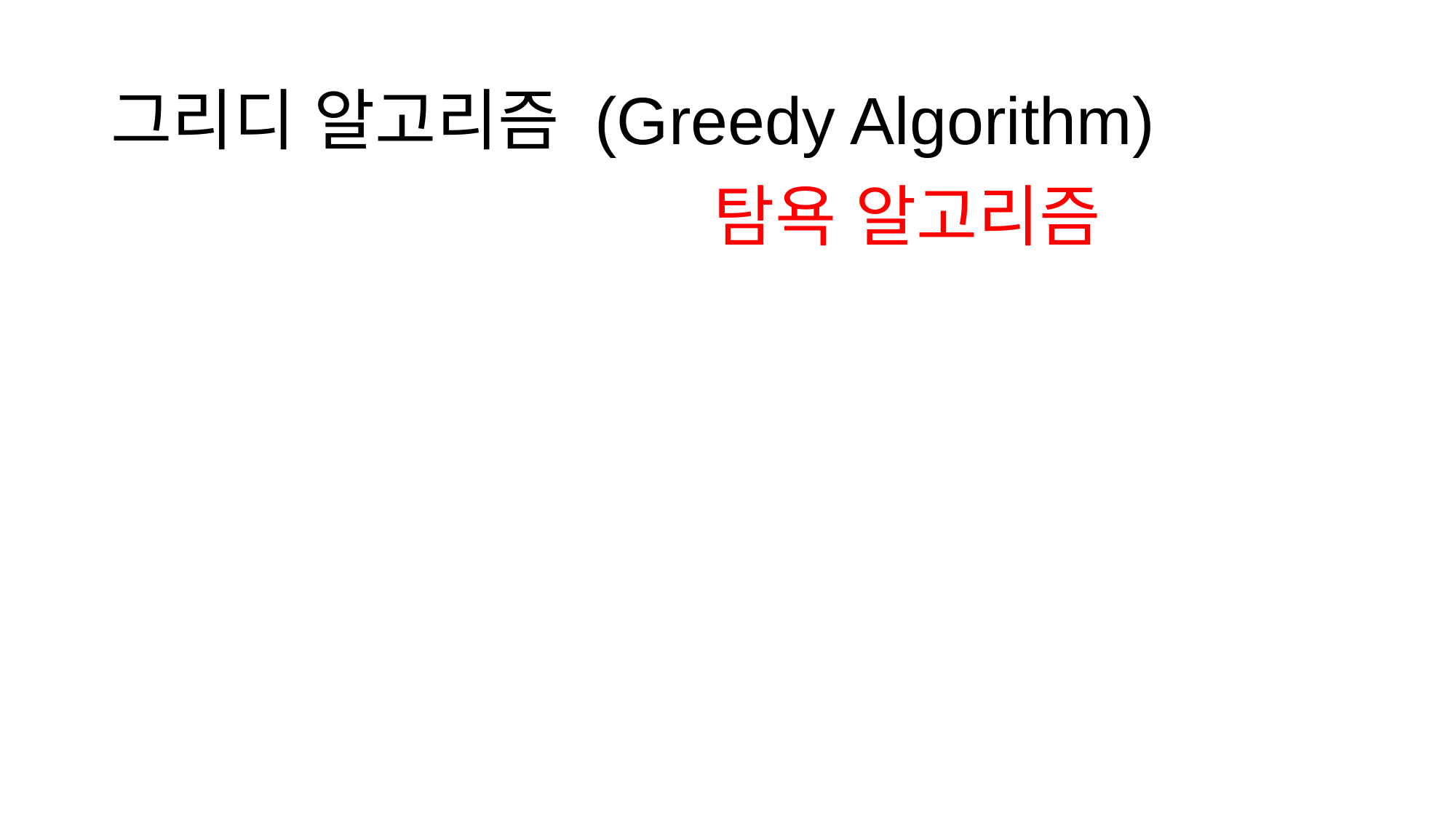

# 그리디 알고리즘 (Greedy Algorithm)
탐욕 알고리즘